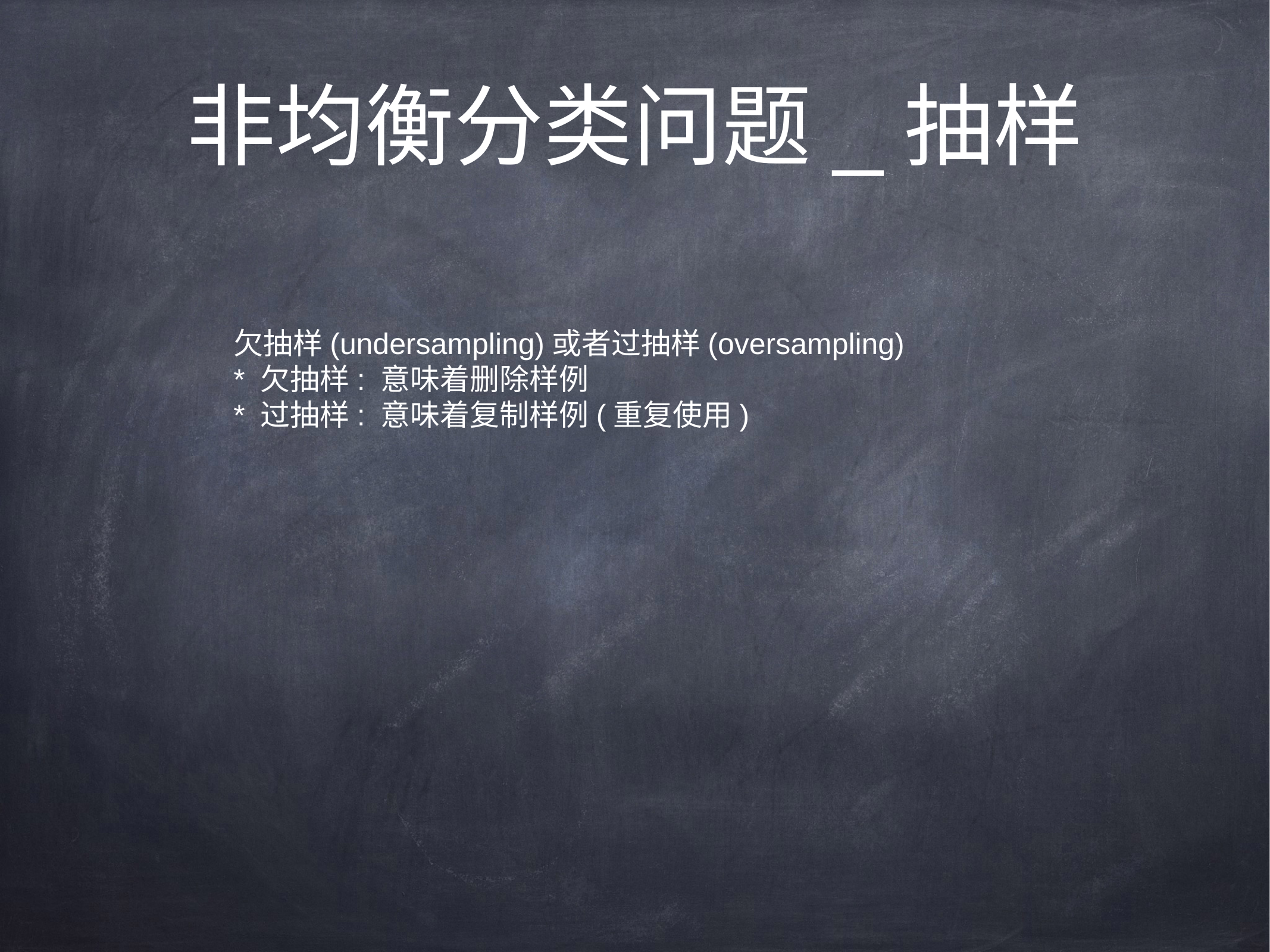

# 非均衡分类问题_抽样
欠抽样(undersampling)或者过抽样(oversampling)
* 欠抽样: 意味着删除样例
* 过抽样: 意味着复制样例(重复使用)